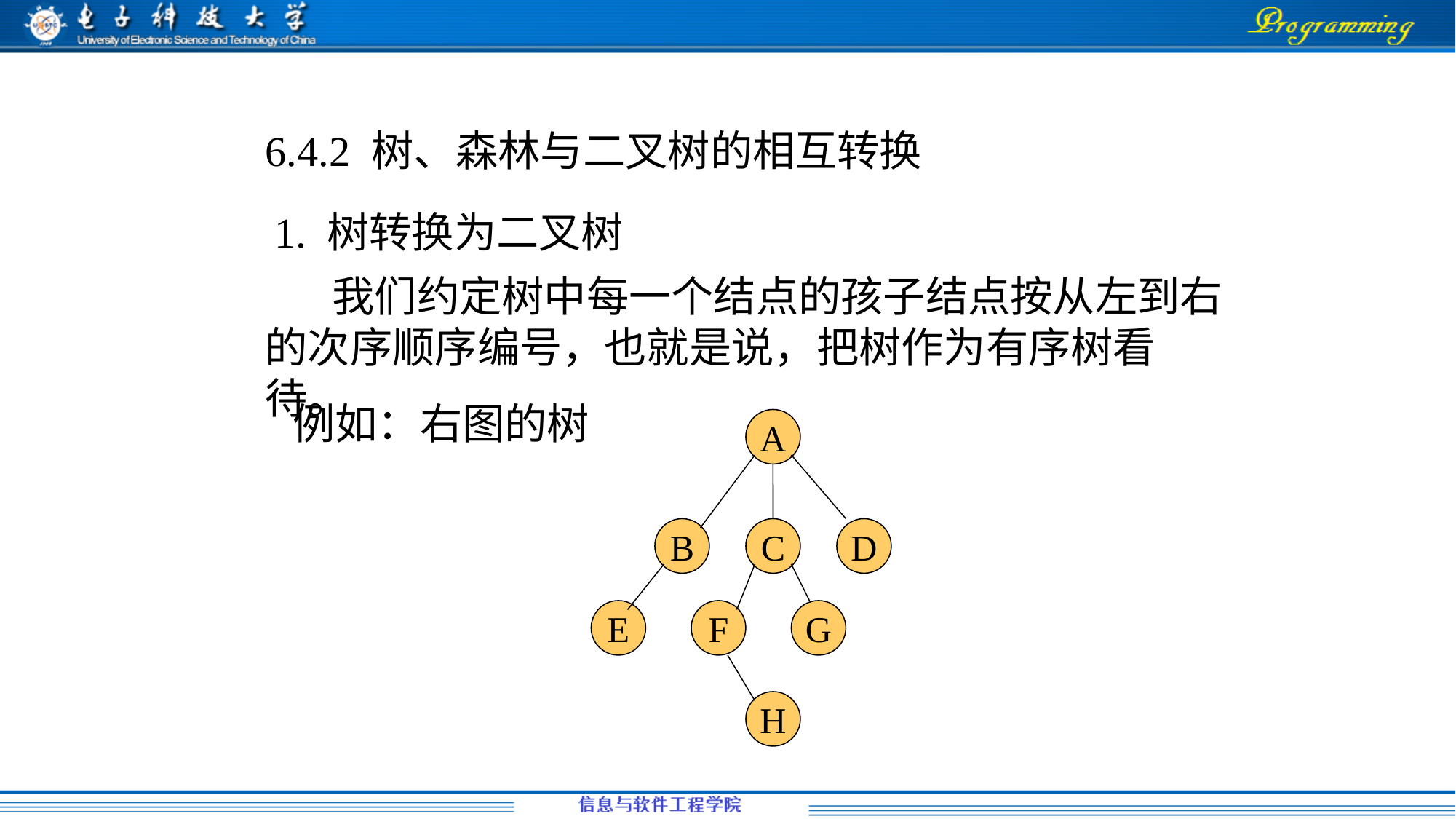

6.4.2 树、森林与二叉树的相互转换
1. 树转换为二叉树
      我们约定树中每一个结点的孩子结点按从左到右的次序顺序编号，也就是说，把树作为有序树看待。
例如：右图的树
A

B
C
D

E
F
G

H